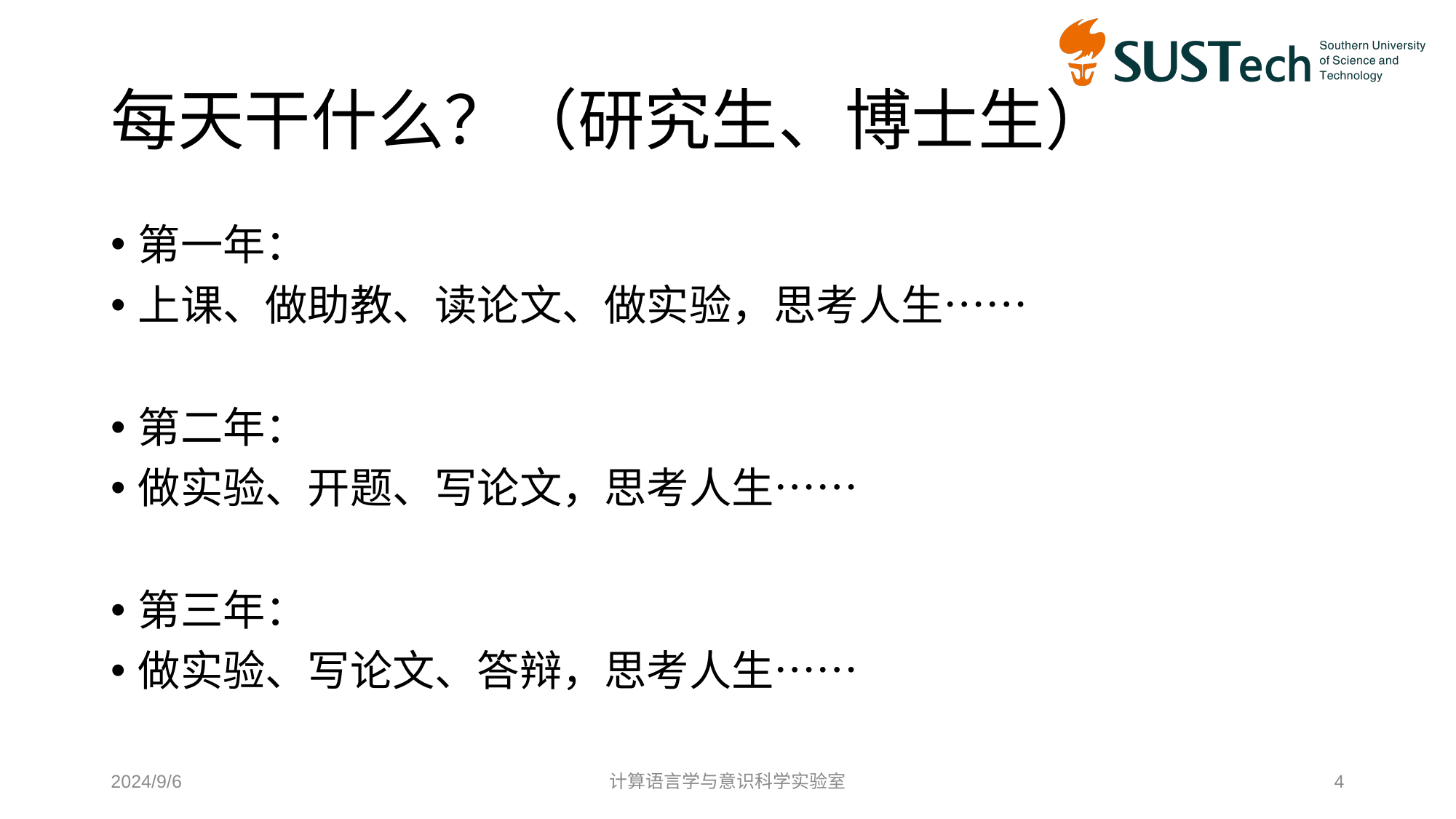

# 每天干什么？（研究生、博士生）
第一年：
上课、做助教、读论文、做实验，思考人生……

第二年：
做实验、开题、写论文，思考人生……

第三年：
做实验、写论文、答辩，思考人生……
2024/9/6
计算语言学与意识科学实验室
4